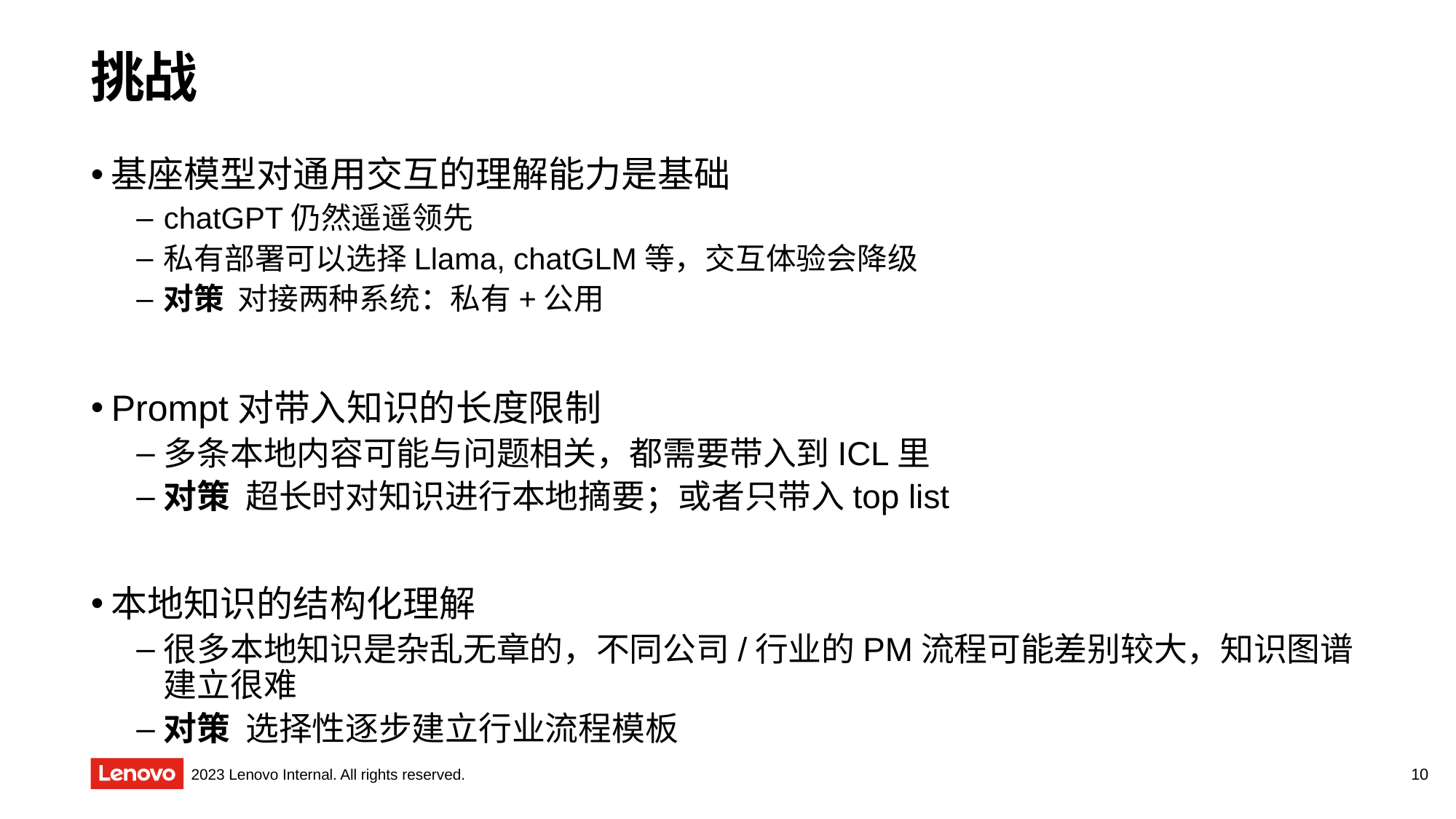

# 挑战
基座模型对通用交互的理解能力是基础
chatGPT仍然遥遥领先
私有部署可以选择Llama, chatGLM等，交互体验会降级
对策  对接两种系统：私有+公用

Prompt对带入知识的长度限制
多条本地内容可能与问题相关，都需要带入到ICL里
对策  超长时对知识进行本地摘要；或者只带入top list

本地知识的结构化理解
很多本地知识是杂乱无章的，不同公司/行业的PM流程可能差别较大，知识图谱建立很难
对策  选择性逐步建立行业流程模板

10